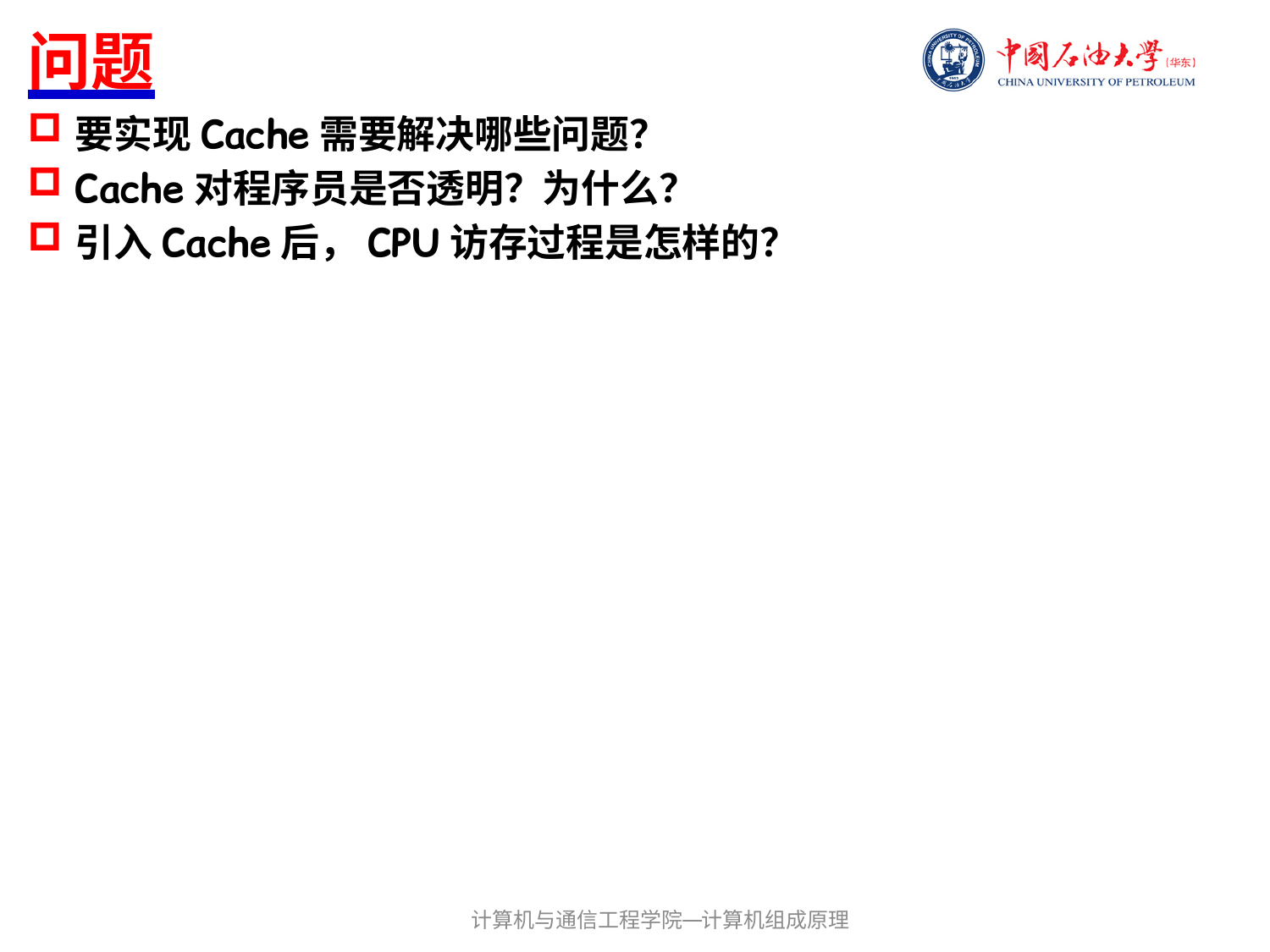

# 问题
要实现Cache需要解决哪些问题？
Cache对程序员是否透明？为什么？
引入Cache后，CPU访存过程是怎样的？
计算机与通信工程学院—计算机组成原理
56